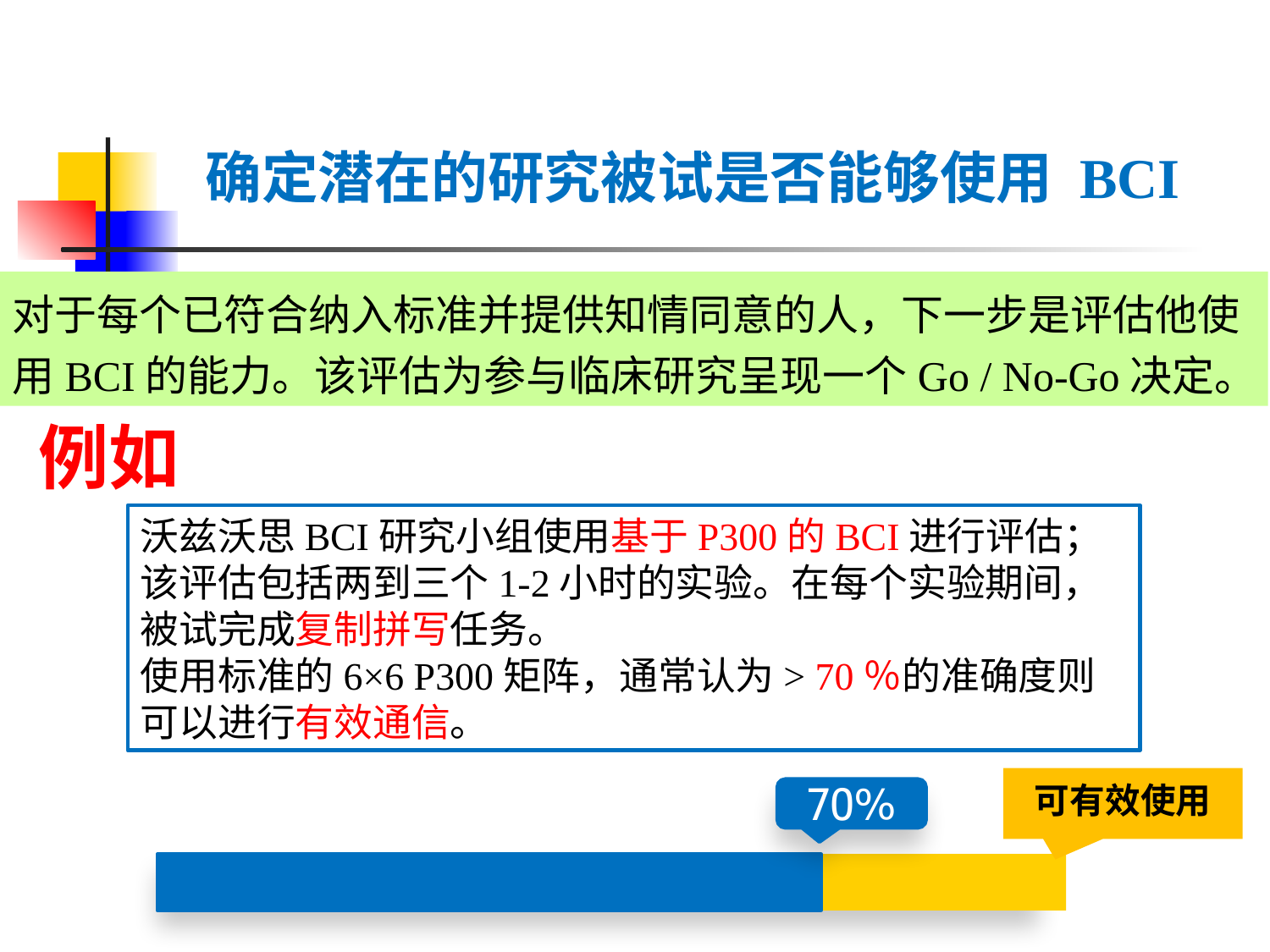

确定潜在的研究被试是否能够使用 BCI
对于每个已符合纳入标准并提供知情同意的人，下一步是评估他使用BCI的能力。该评估为参与临床研究呈现一个Go / No-Go决定。
例如
沃兹沃思BCI研究小组使用基于P300的BCI进行评估；
该评估包括两到三个1-2小时的实验。在每个实验期间，被试完成复制拼写任务。
使用标准的6×6 P300矩阵，通常认为> 70％的准确度则可以进行有效通信。

可有效使用
70%